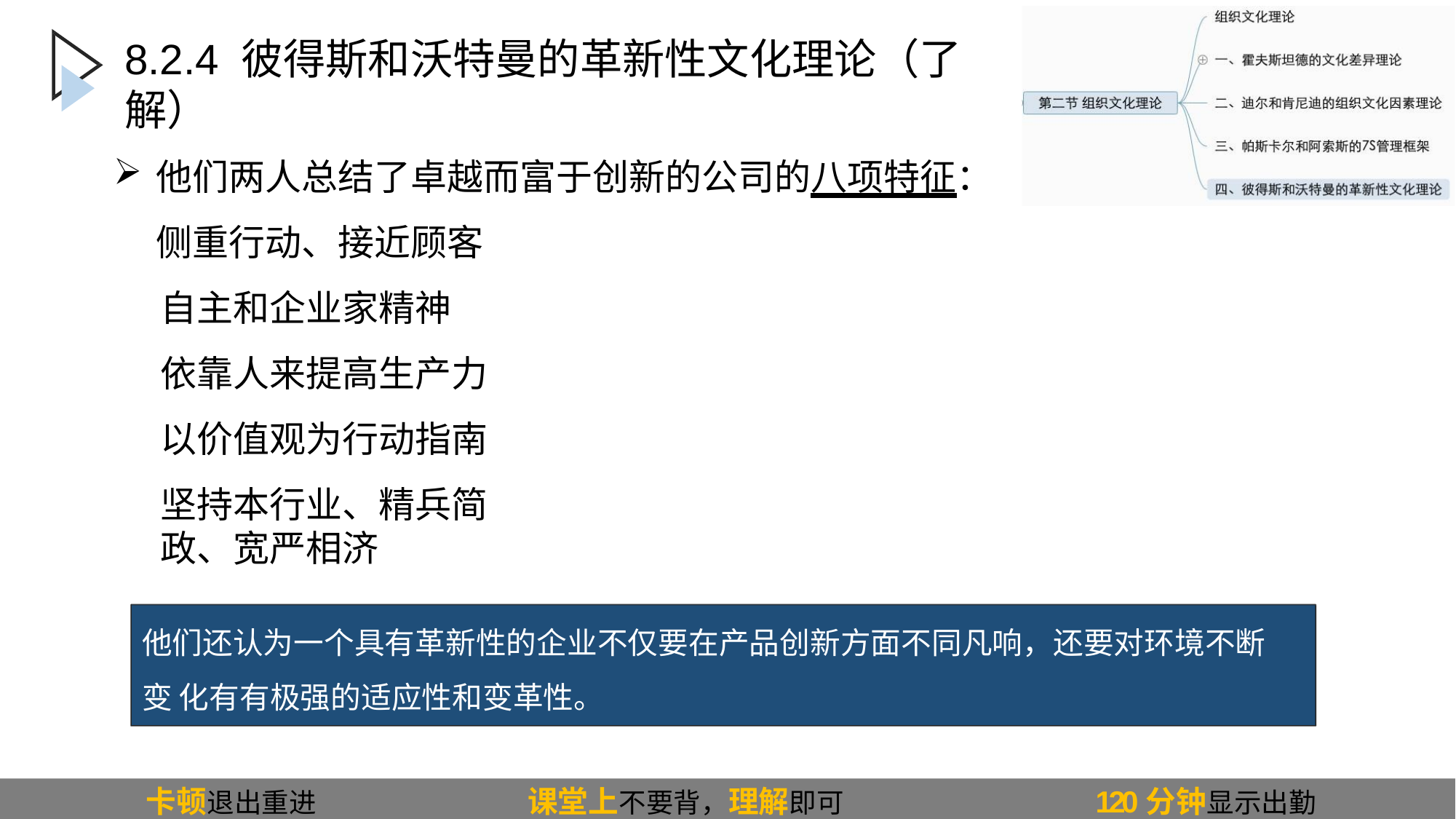

# 8.2.4 彼得斯和沃特曼的革新性文化理论（了解）
他们两人总结了卓越而富于创新的公司的八项特征： 侧重行动、接近顾客
自主和企业家精神 依靠人来提高生产力 以价值观为行动指南
坚持本行业、精兵简政、宽严相济
他们还认为一个具有革新性的企业不仅要在产品创新方面不同凡响，还要对环境不断变 化有有极强的适应性和变革性。

卡顿退出重进
课堂上不要背，理解即可
120分钟显示出勤